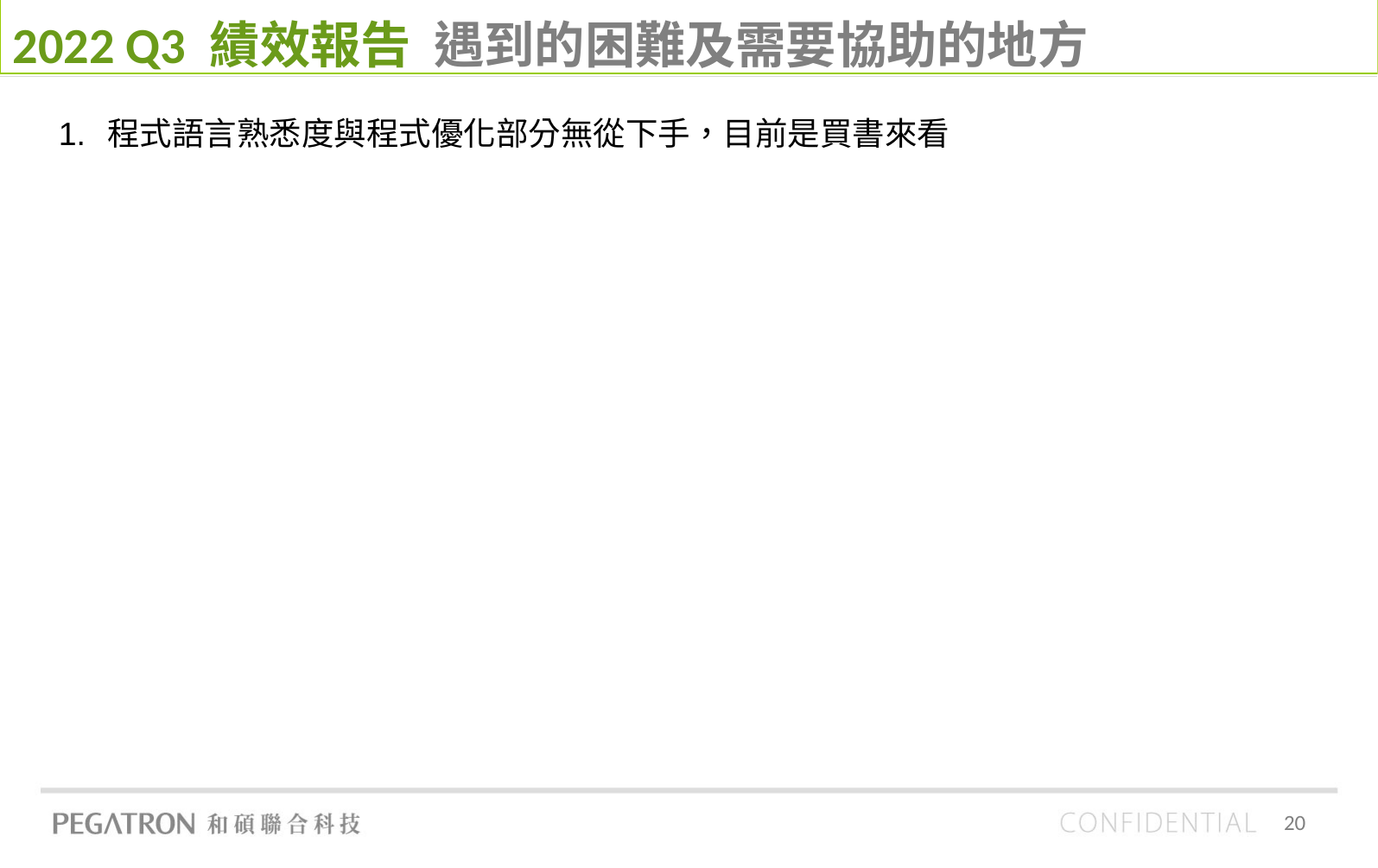

2022 Q3 績效報告  遇到的困難及需要協助的地方

程式語言熟悉度與程式優化部分無從下手，目前是買書來看

20